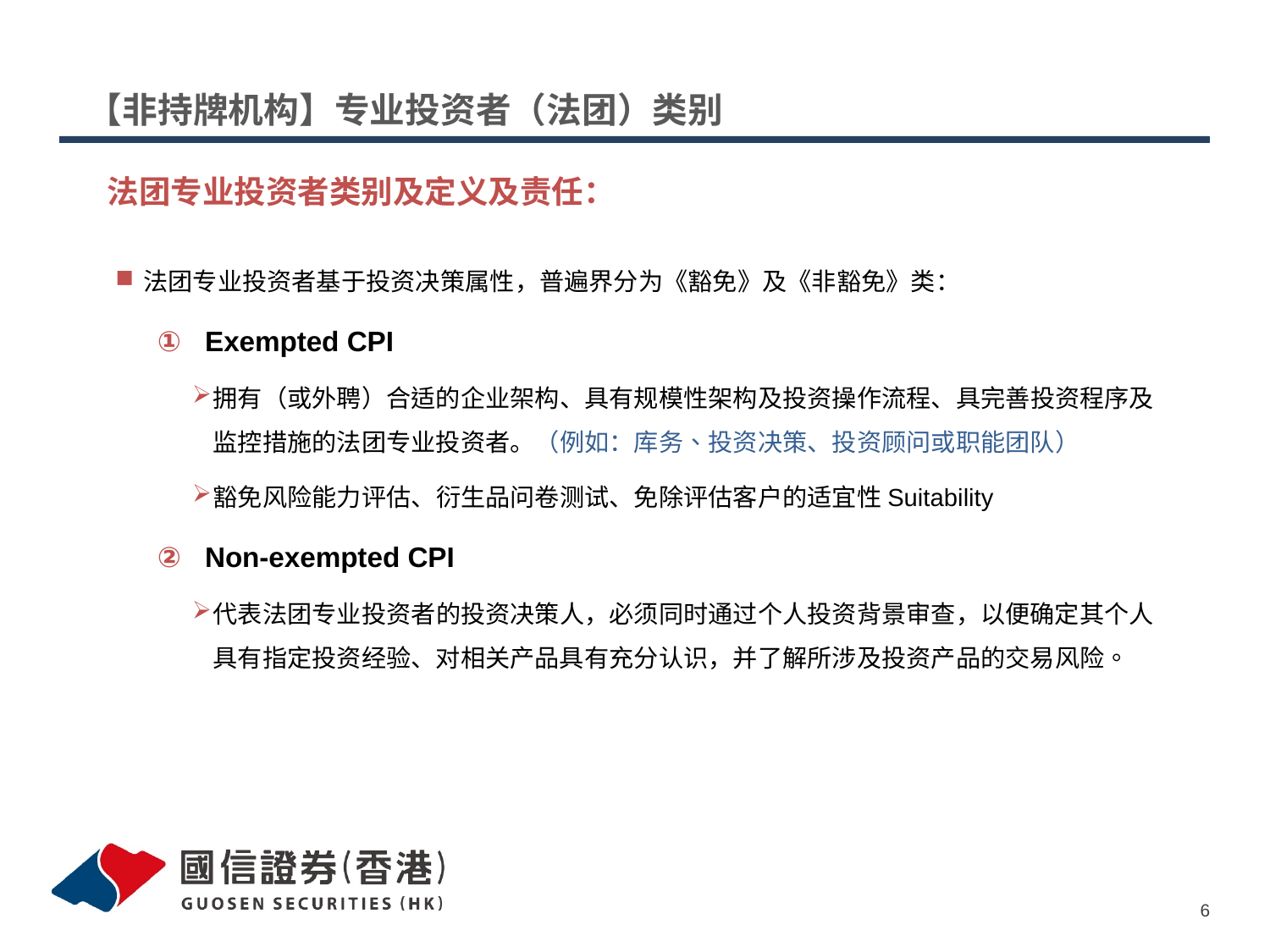

# 【非持牌机构】专业投资者（法团）类别
法团专业投资者类别及定义及责任：
法团专业投资者基于投资决策属性，普遍界分为《豁免》及《非豁免》类：
Exempted CPI
拥有（或外聘）合适的企业架构、具有规模性架构及投资操作流程、具完善投资程序及监控措施的法团专业投资者。（例如：库务、投资决策、投资顾问或职能团队）
豁免风险能力评估、衍生品问卷测试、免除评估客户的适宜性Suitability
Non-exempted CPI
代表法团专业投资者的投资决策人，必须同时通过个人投资背景审查，以便确定其个人具有指定投资经验、对相关产品具有充分认识，并了解所涉及投资产品的交易风险。